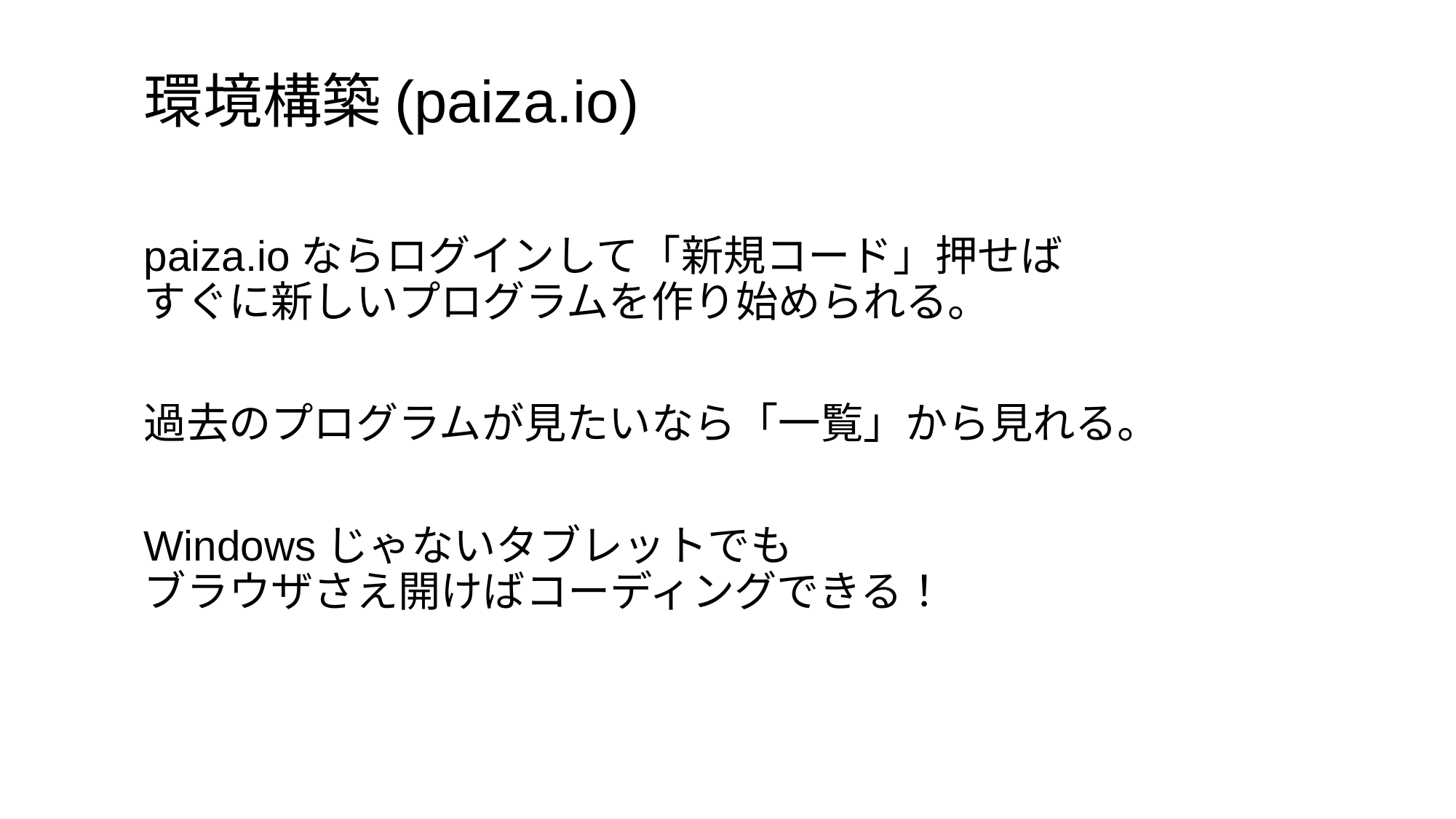

# 環境構築(paiza.io)

paiza.ioならログインして「新規コード」押せば
すぐに新しいプログラムを作り始められる。

過去のプログラムが見たいなら「一覧」から見れる。

Windowsじゃないタブレットでも
ブラウザさえ開けばコーディングできる！